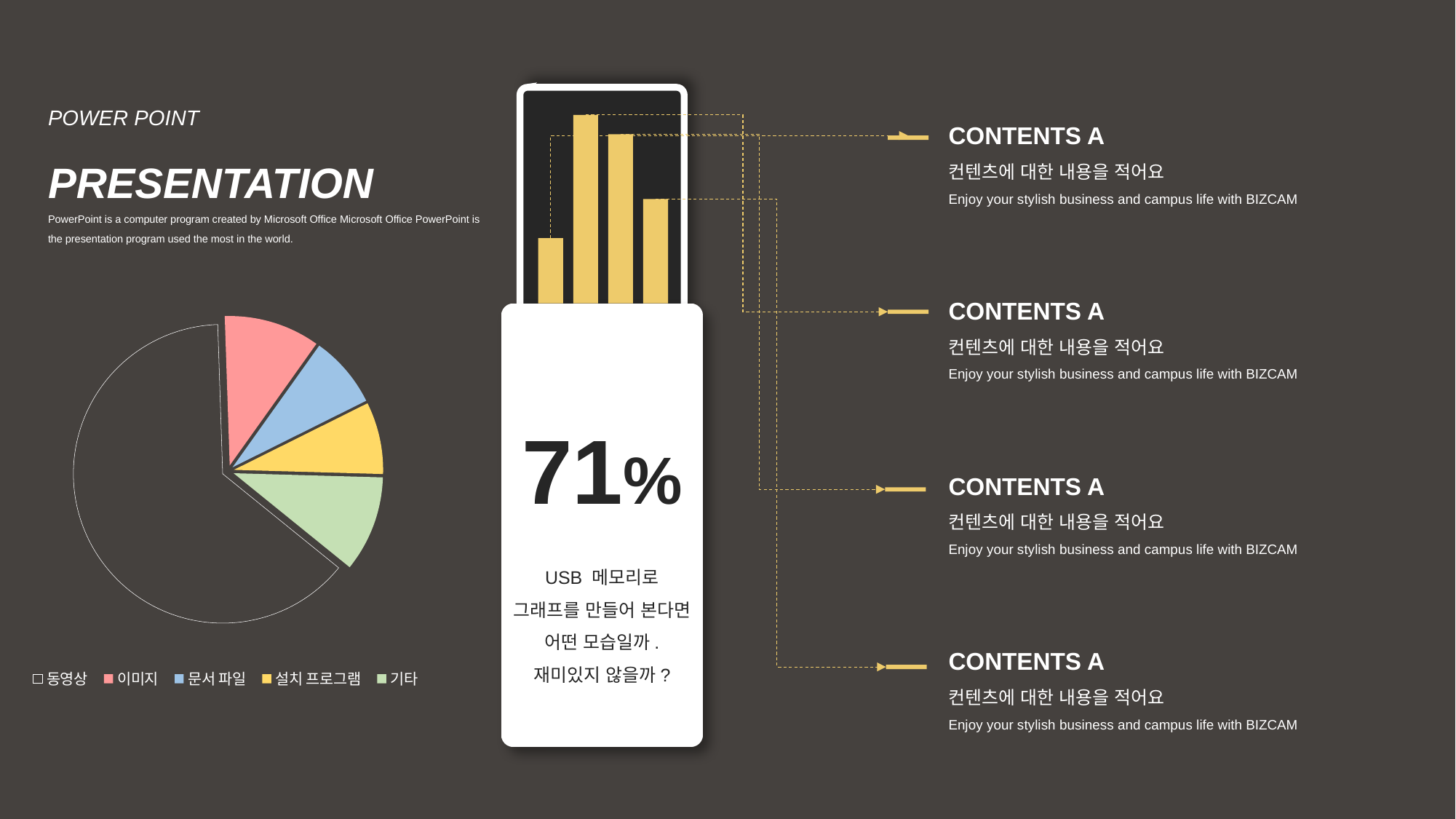

POWER POINT PRESENTATION
PowerPoint is a computer program created by Microsoft Office Microsoft Office PowerPoint is the presentation program used the most in the world.

CONTENTS A
컨텐츠에 대한 내용을 적어요
Enjoy your stylish business and campus life with BIZCAM

CONTENTS A
컨텐츠에 대한 내용을 적어요
Enjoy your stylish business and campus life with BIZCAM

### Chart

| Category | 비율 |
|---|---|
| 동영상 | 0.49 |
| 이미지 | 0.08 |
| 문서 파일 | 0.06 |
| 설치 프로그램 | 0.06 |
| 기타 | 0.08 |

71%

USB 메모리로
그래프를 만들어 본다면 어떤 모습일까.
재미있지 않을까?
CONTENTS A
컨텐츠에 대한 내용을 적어요
Enjoy your stylish business and campus life with BIZCAM

CONTENTS A
컨텐츠에 대한 내용을 적어요
Enjoy your stylish business and campus life with BIZCAM